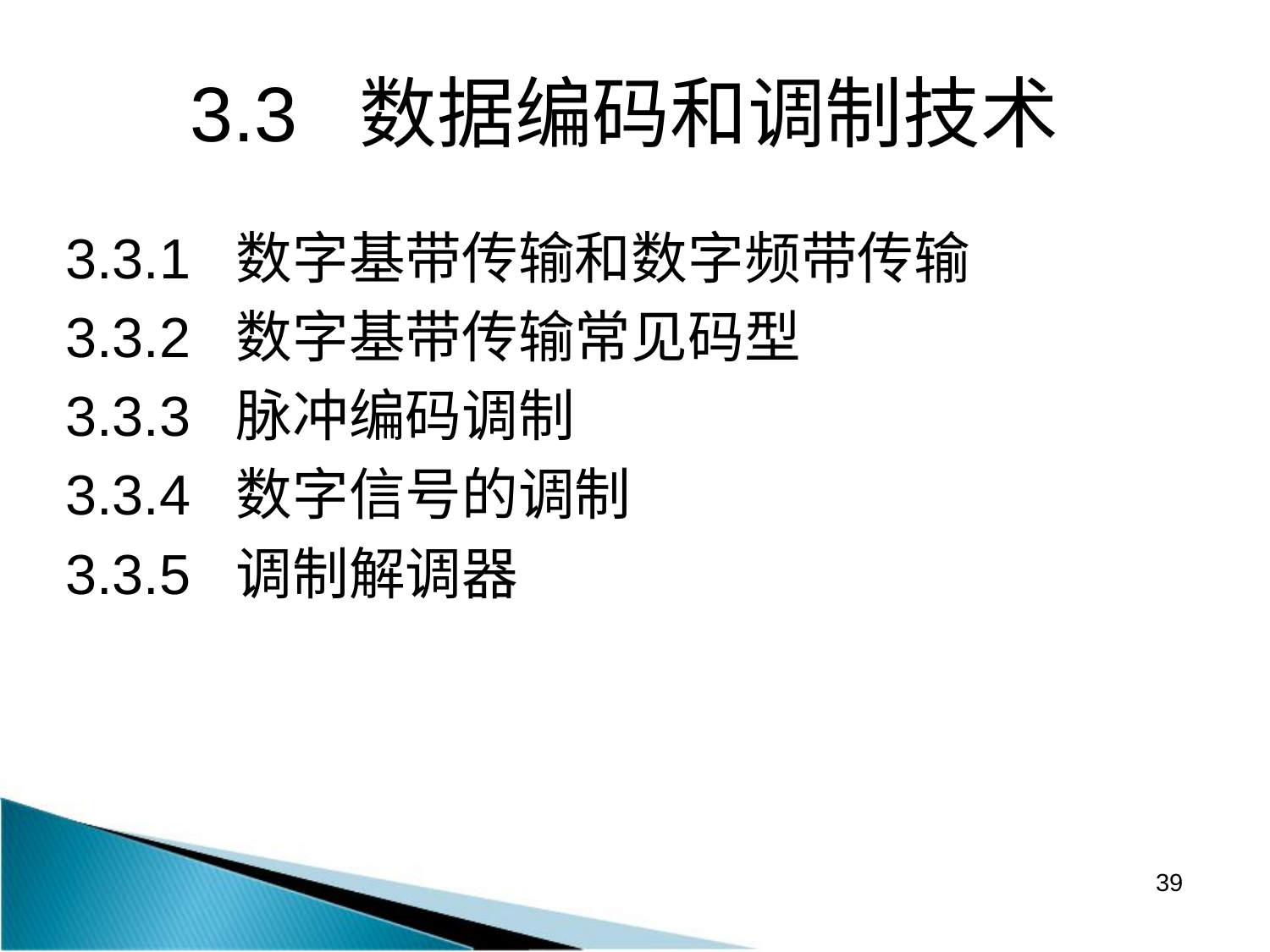

# 3.3  数据编码和调制技术
3.3.1  数字基带传输和数字频带传输
3.3.2  数字基带传输常见码型
3.3.3  脉冲编码调制
3.3.4  数字信号的调制
3.3.5  调制解调器

39